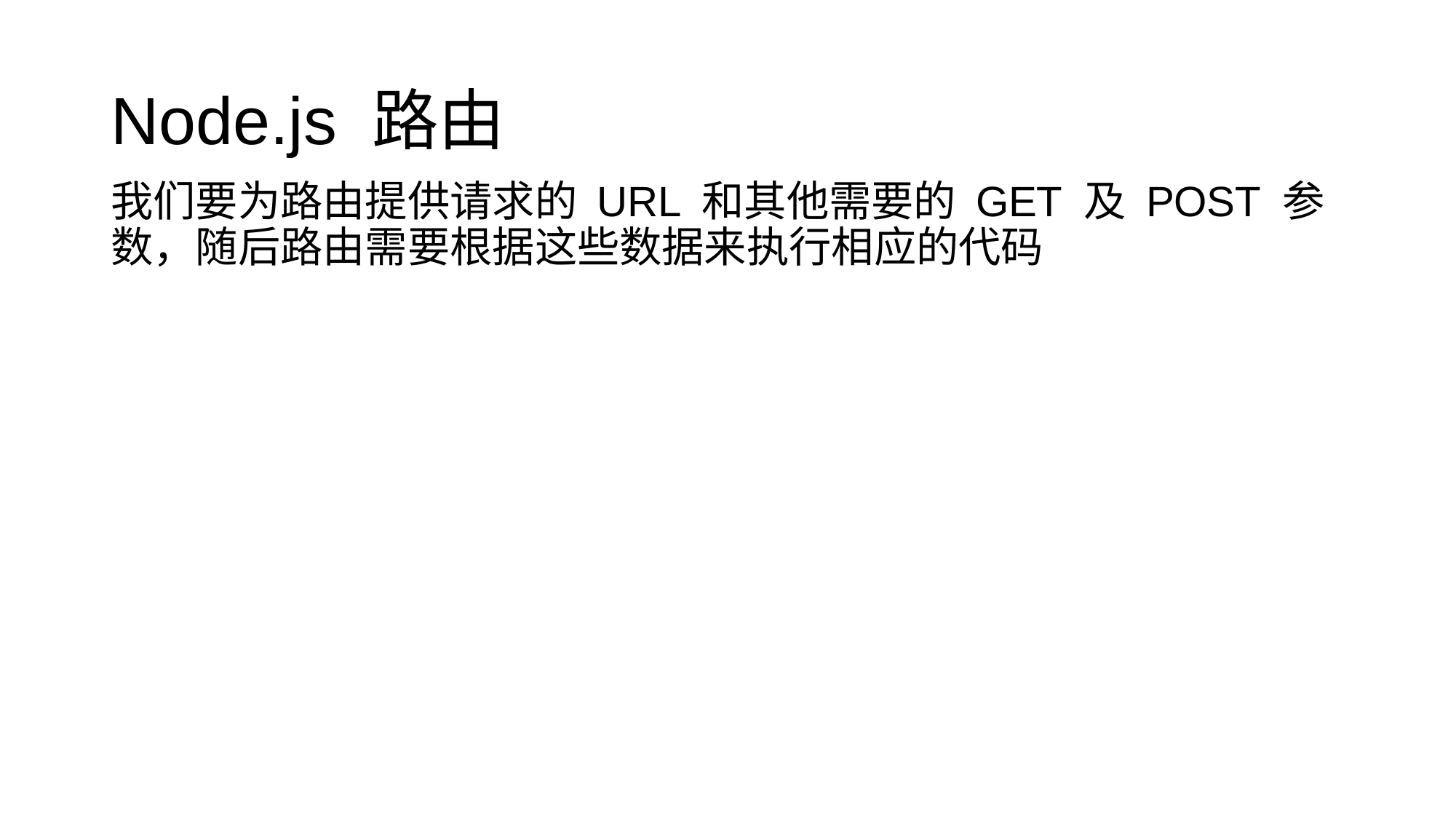

# Node.js 路由
我们要为路由提供请求的 URL 和其他需要的 GET 及 POST 参数，随后路由需要根据这些数据来执行相应的代码